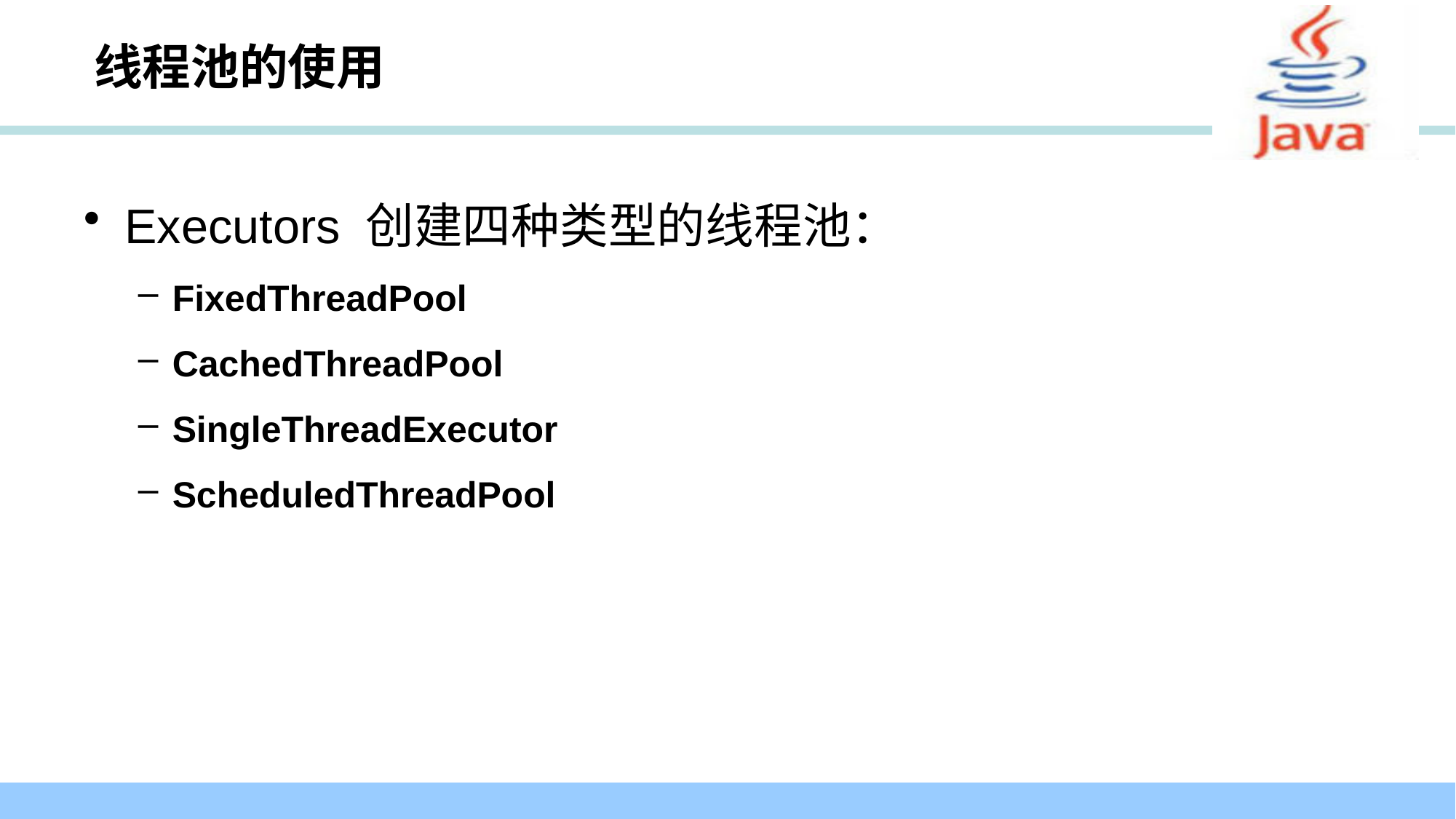

# 线程池的使用
Executors 创建四种类型的线程池：
FixedThreadPool
CachedThreadPool
SingleThreadExecutor
ScheduledThreadPool